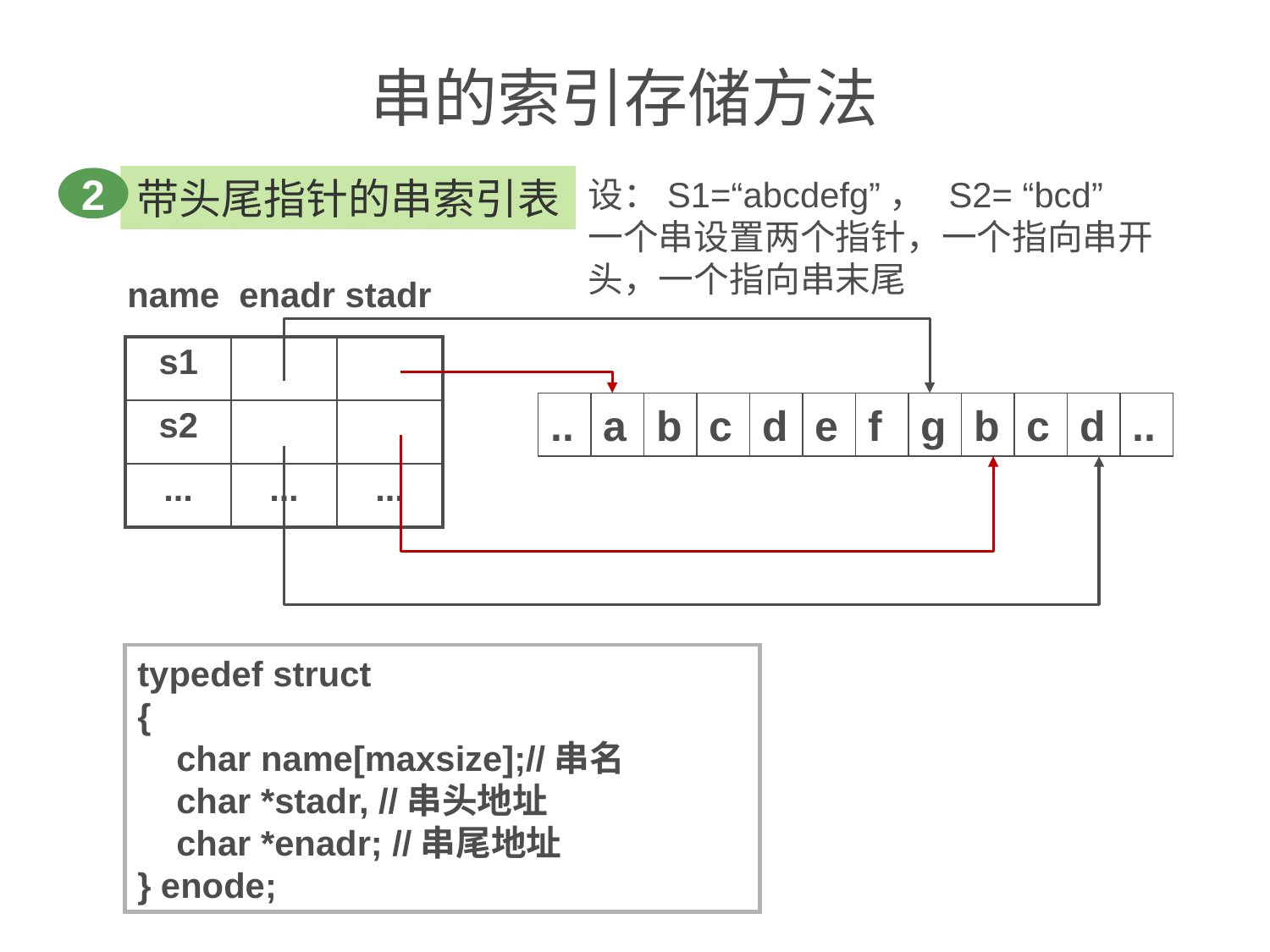

# 串的索引存储方法
带头尾指针的串索引表
设：S1=“abcdefg”，  S2= “bcd”
一个串设置两个指针，一个指向串开头，一个指向串末尾
2
name  enadr stadr

| s1 |  |  |
| --- | --- | --- |
| s2 |  |  |
| ... | ... | ... |

..
a
b
c
d
e
f
g
b
c
d
..

typedef struct
{
    char name[maxsize];//串名
    char *stadr, //串头地址
    char *enadr; //串尾地址
} enode;
76